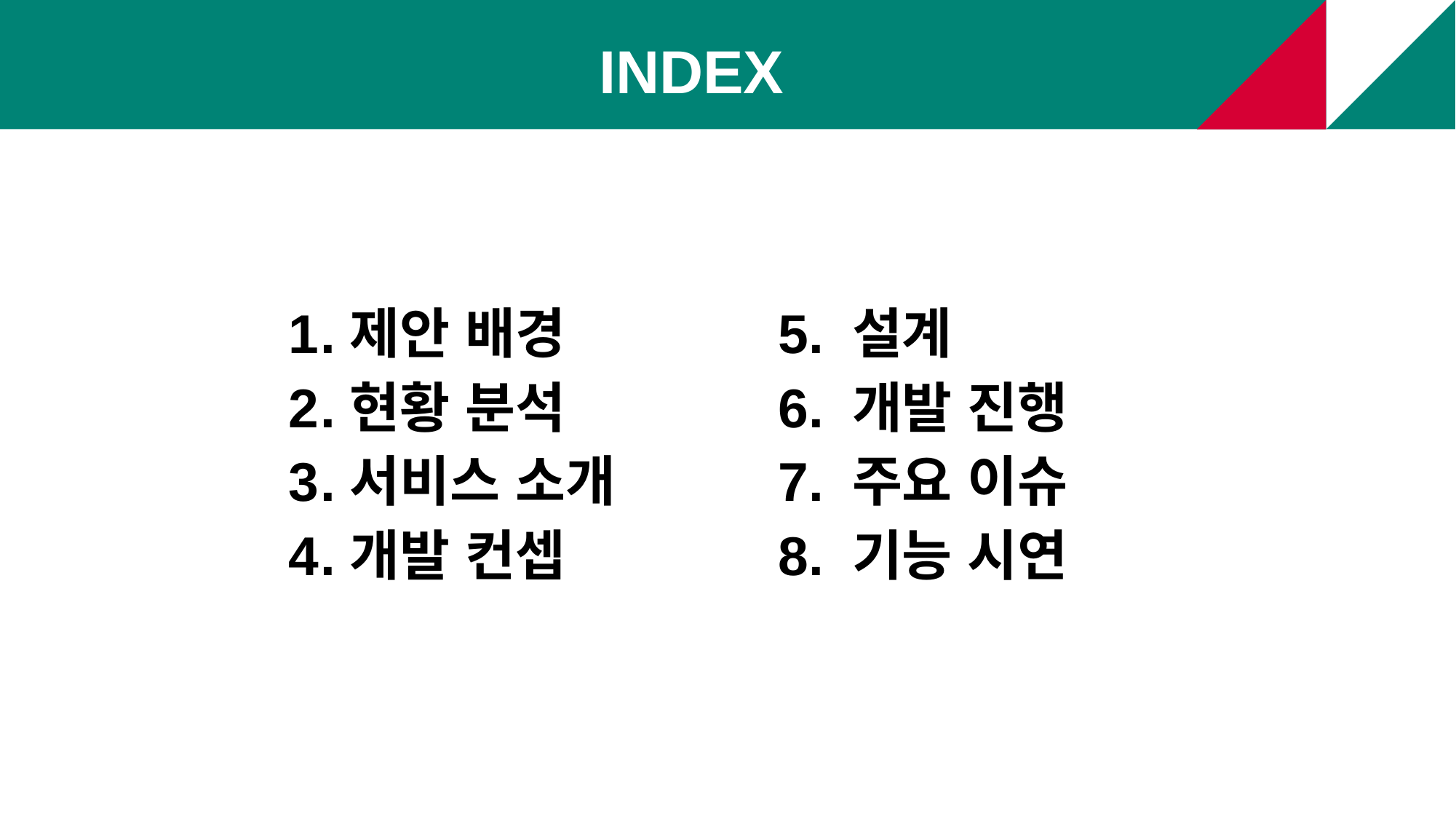

INDEX
제안 배경
현황 분석
서비스 소개
개발 컨셉

5. 설계
6. 개발 진행
7. 주요 이슈
8. 기능 시연